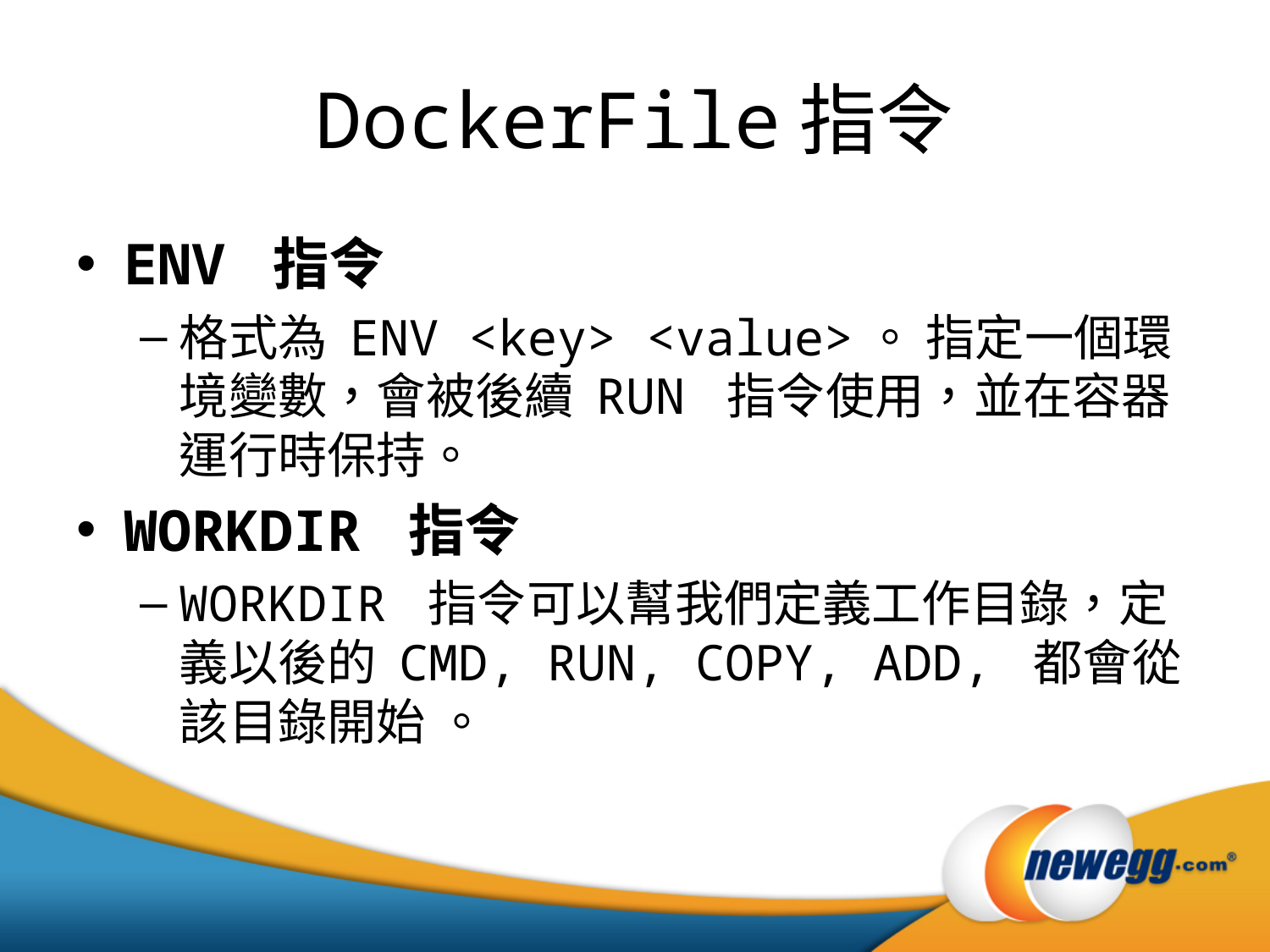

# DockerFile指令
ENV 指令
格式為 ENV <key> <value>。 指定一個環境變數，會被後續 RUN 指令使用，並在容器運行時保持。
WORKDIR 指令
WORKDIR 指令可以幫我們定義工作目錄，定義以後的 CMD, RUN, COPY, ADD, 都會從該目錄開始 。